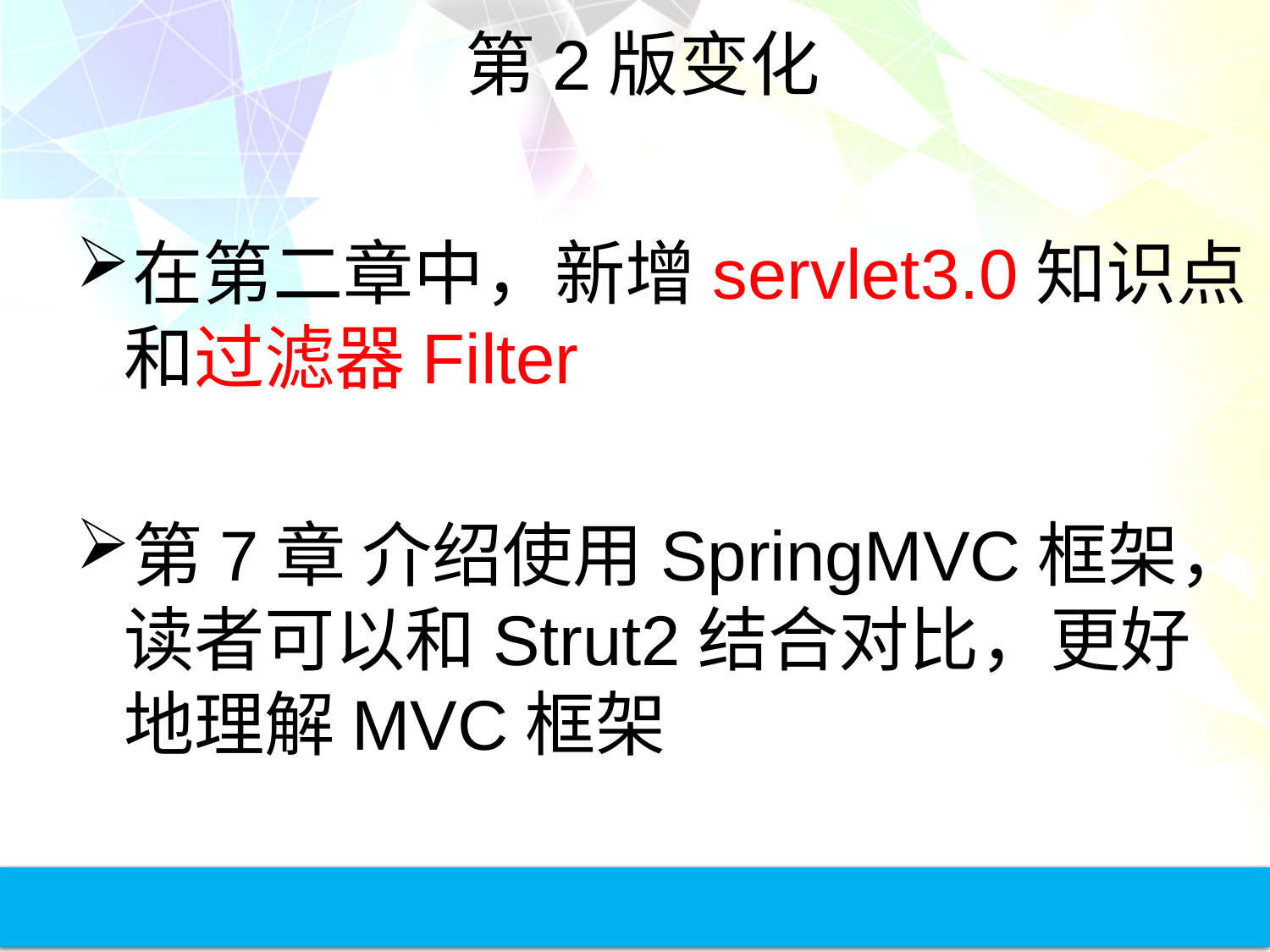

# 第2版变化
在第二章中，新增servlet3.0知识点和过滤器Filter

第7章 介绍使用SpringMVC框架，读者可以和Strut2结合对比，更好地理解MVC框架